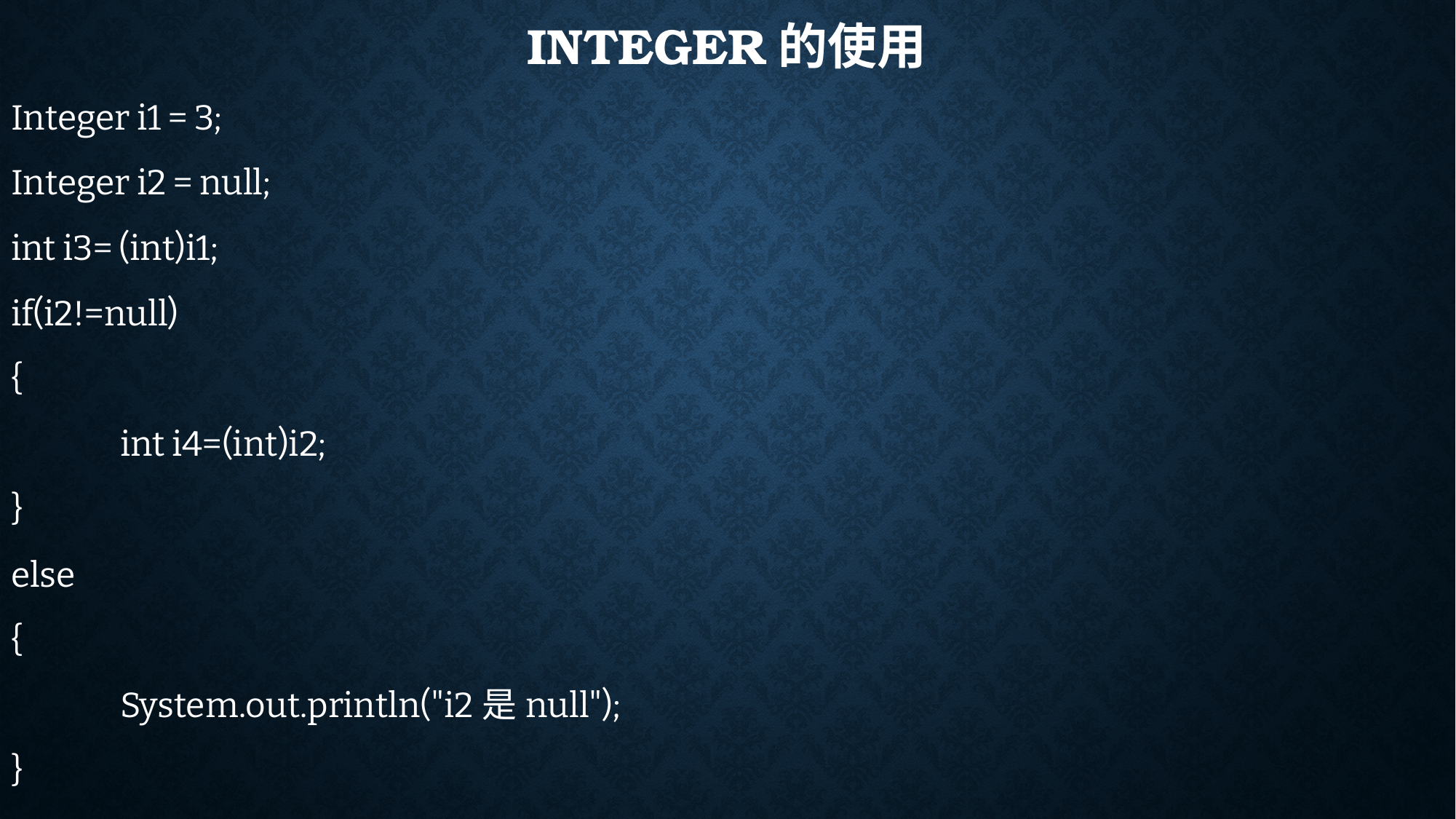

# Integer的使用
Integer i1 = 3;
Integer i2 = null;
int i3= (int)i1;
if(i2!=null)
{
	int i4=(int)i2;
}
else
{
	System.out.println("i2是null");
}